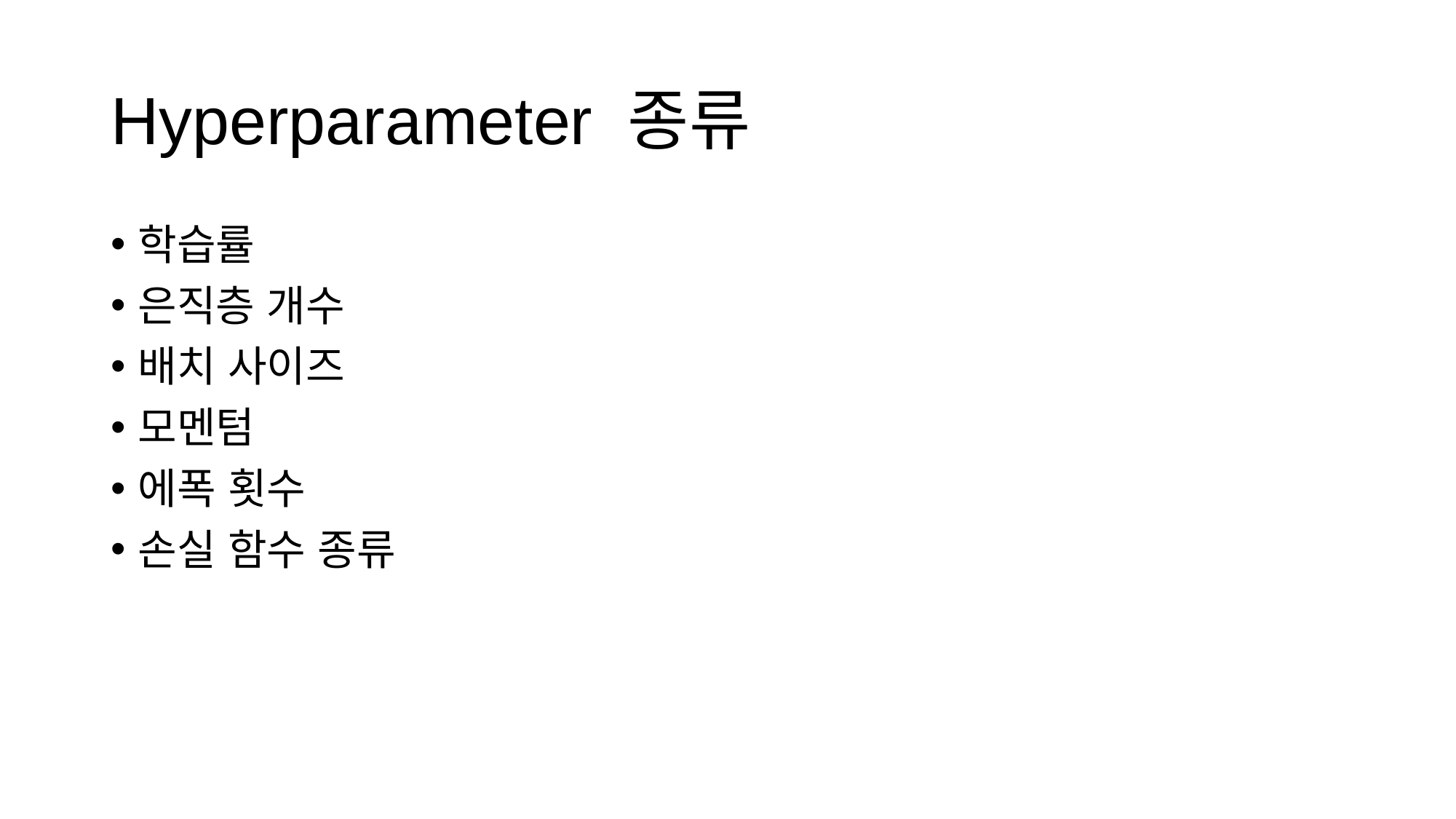

# Hyperparameter 종류
학습률
은직층 개수
배치 사이즈
모멘텀
에폭 횟수
손실 함수 종류